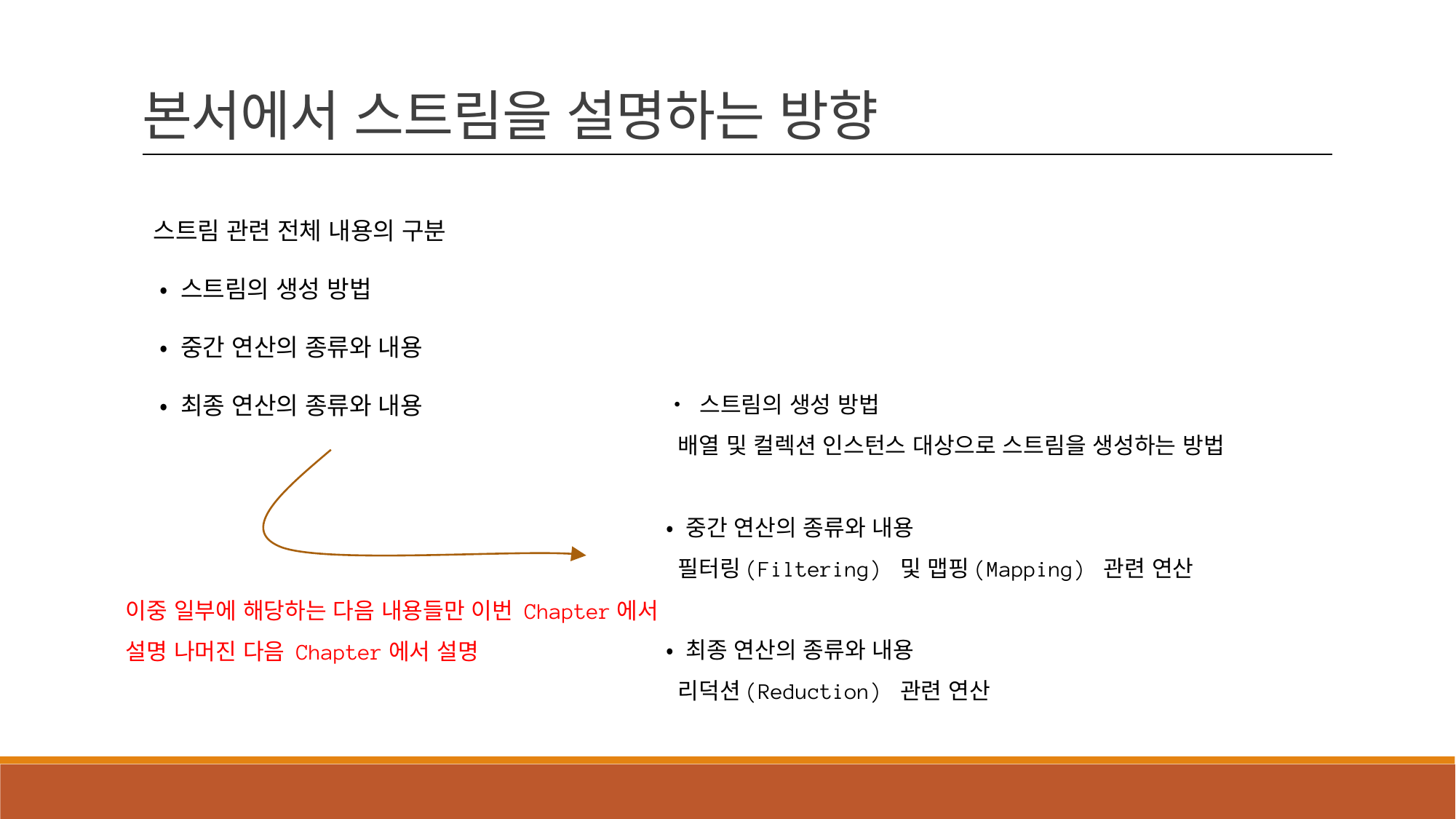

본서에서 스트림을 설명하는 방향
스트림 관련 전체 내용의 구분
 • 스트림의 생성 방법
 • 중간 연산의 종류와 내용
 • 최종 연산의 종류와 내용
• 스트림의 생성 방법
 배열 및 컬렉션 인스턴스 대상으로 스트림을 생성하는 방법

• 중간 연산의 종류와 내용
 필터링(Filtering) 및 맵핑(Mapping) 관련 연산

• 최종 연산의 종류와 내용
 리덕션(Reduction) 관련 연산

이중 일부에 해당하는 다음 내용들만 이번 Chapter에서 설명 나머진 다음 Chapter에서 설명